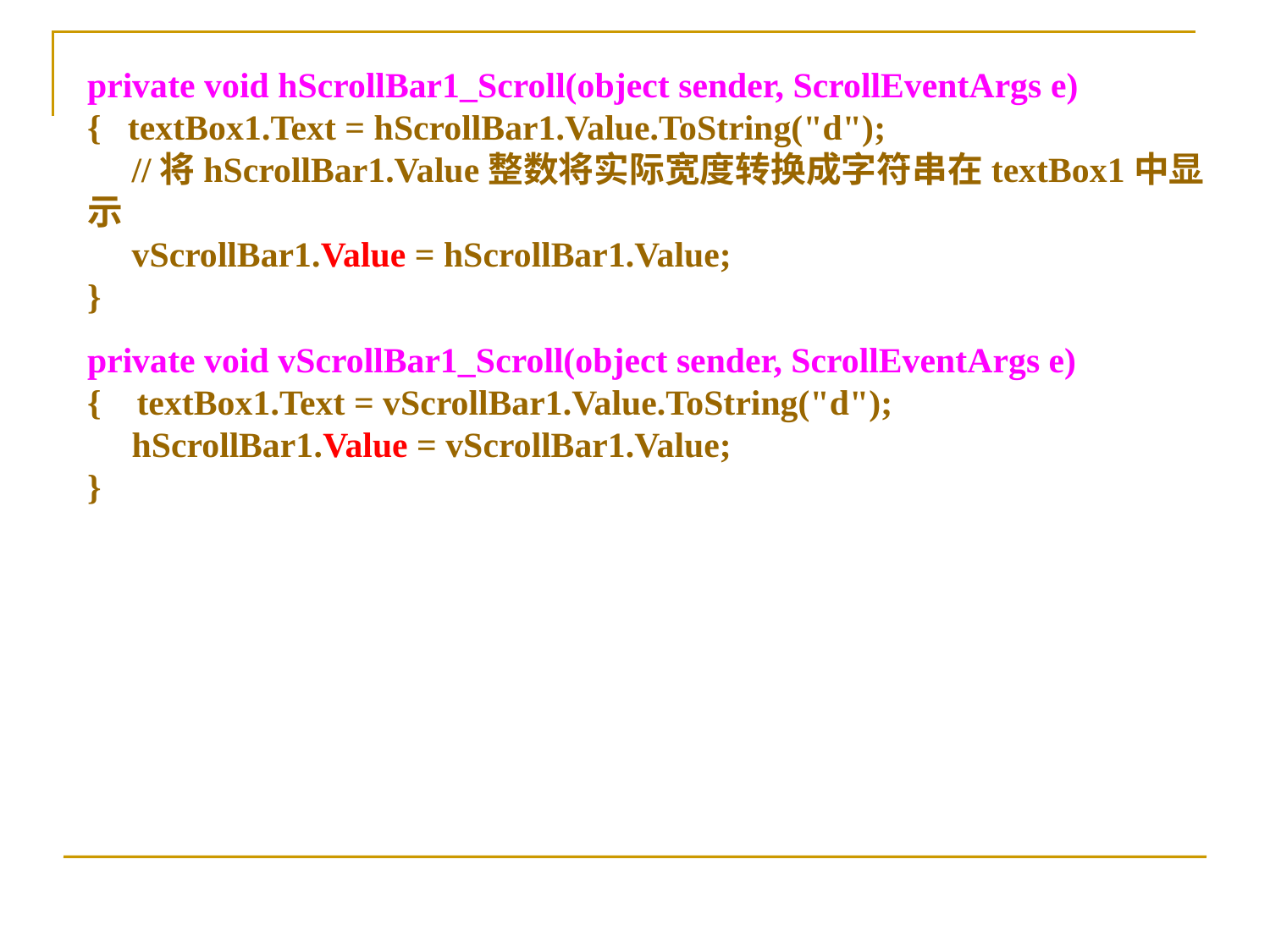

private void hScrollBar1_Scroll(object sender, ScrollEventArgs e)
{   textBox1.Text = hScrollBar1.Value.ToString("d");
     //将hScrollBar1.Value整数将实际宽度转换成字符串在textBox1中显示
     vScrollBar1.Value = hScrollBar1.Value;
}
private void vScrollBar1_Scroll(object sender, ScrollEventArgs e)
{    textBox1.Text = vScrollBar1.Value.ToString("d");
     hScrollBar1.Value = vScrollBar1.Value;
}